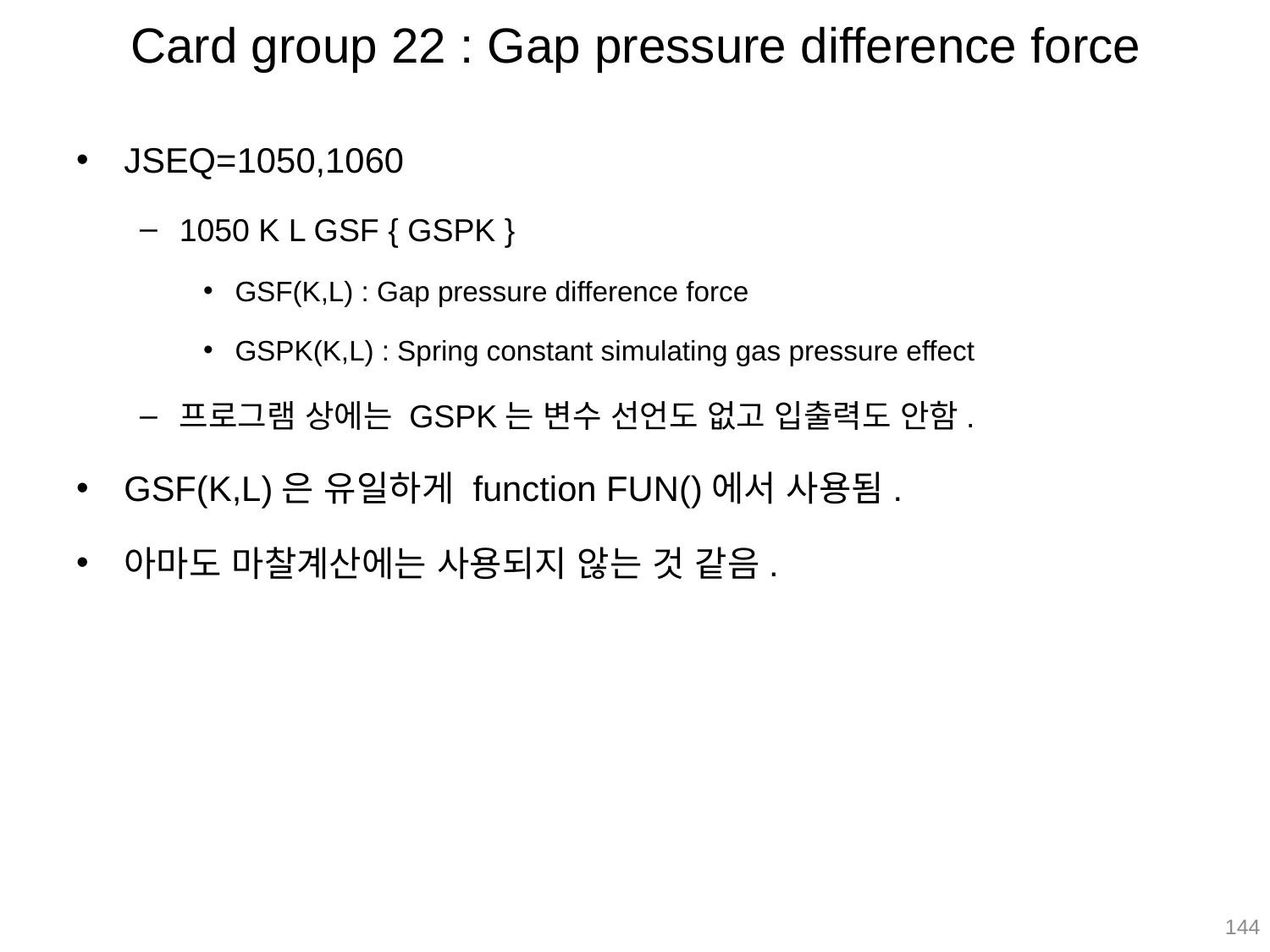

# Card group 22 : Gap pressure difference force
JSEQ=1050,1060
1050 K L GSF { GSPK }
GSF(K,L) : Gap pressure difference force
GSPK(K,L) : Spring constant simulating gas pressure effect
프로그램 상에는 GSPK는 변수 선언도 없고 입출력도 안함.
GSF(K,L)은 유일하게 function FUN()에서 사용됨.
아마도 마찰계산에는 사용되지 않는 것 같음.

144